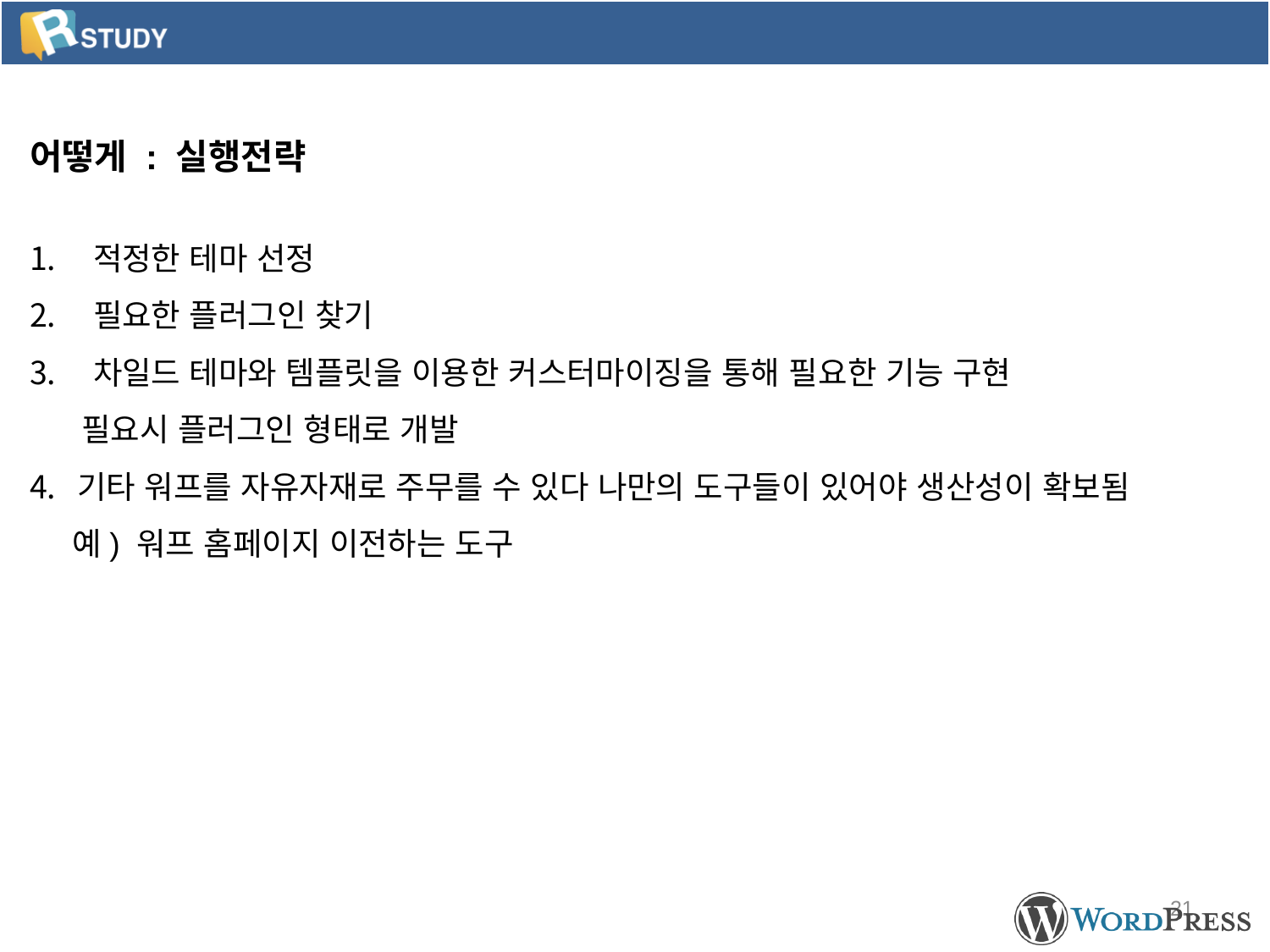

어떻게 : 실행전략

적정한 테마 선정
필요한 플러그인 찾기
차일드 테마와 템플릿을 이용한 커스터마이징을 통해 필요한 기능 구현
     필요시 플러그인 형태로 개발
기타 워프를 자유자재로 주무를 수 있다 나만의 도구들이 있어야 생산성이 확보됨
    예) 워프 홈페이지 이전하는 도구

21